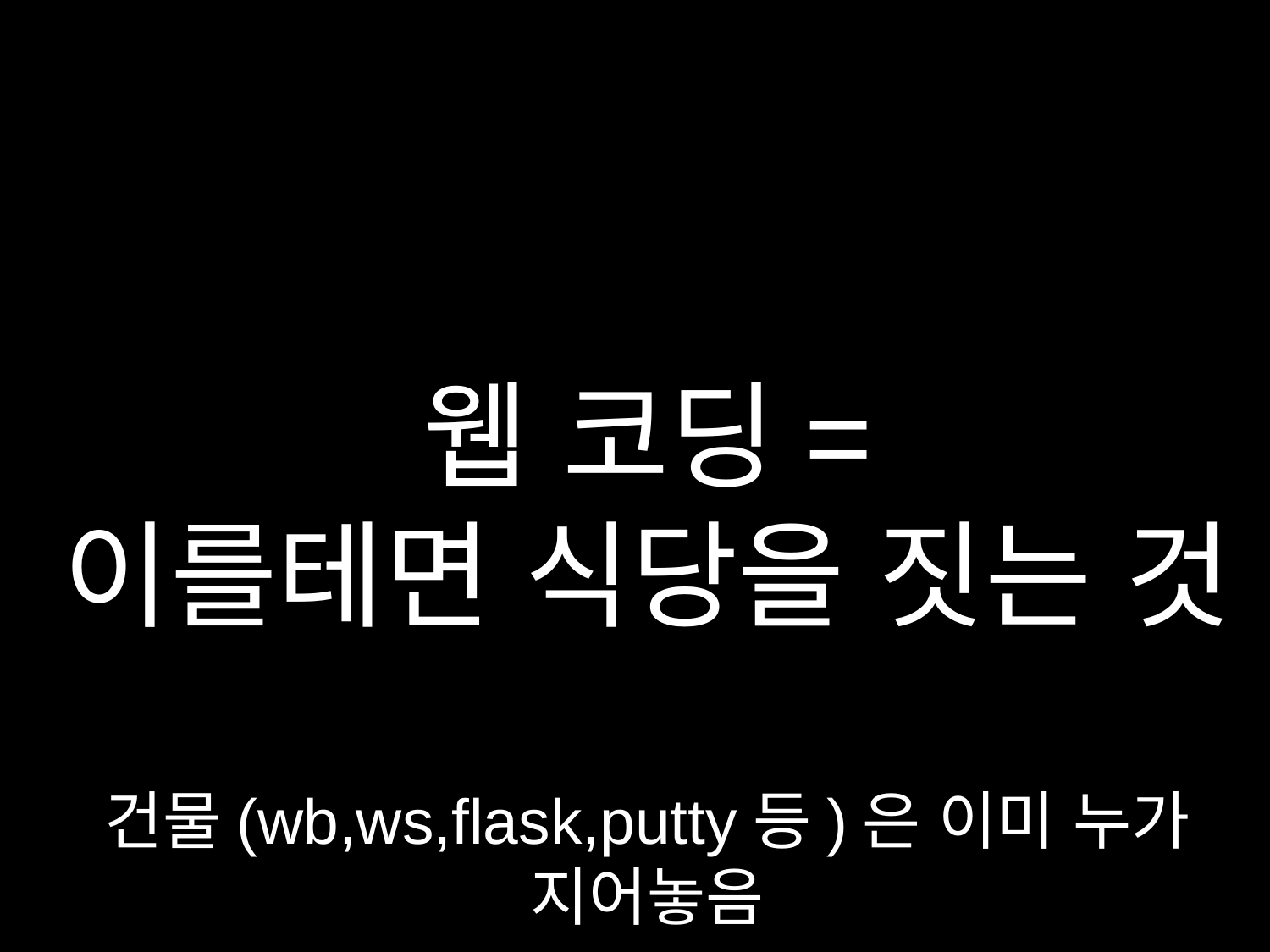

웹 코딩=
이를테면 식당을 짓는 것

건물(wb,ws,flask,putty등)은 이미 누가 지어놓음